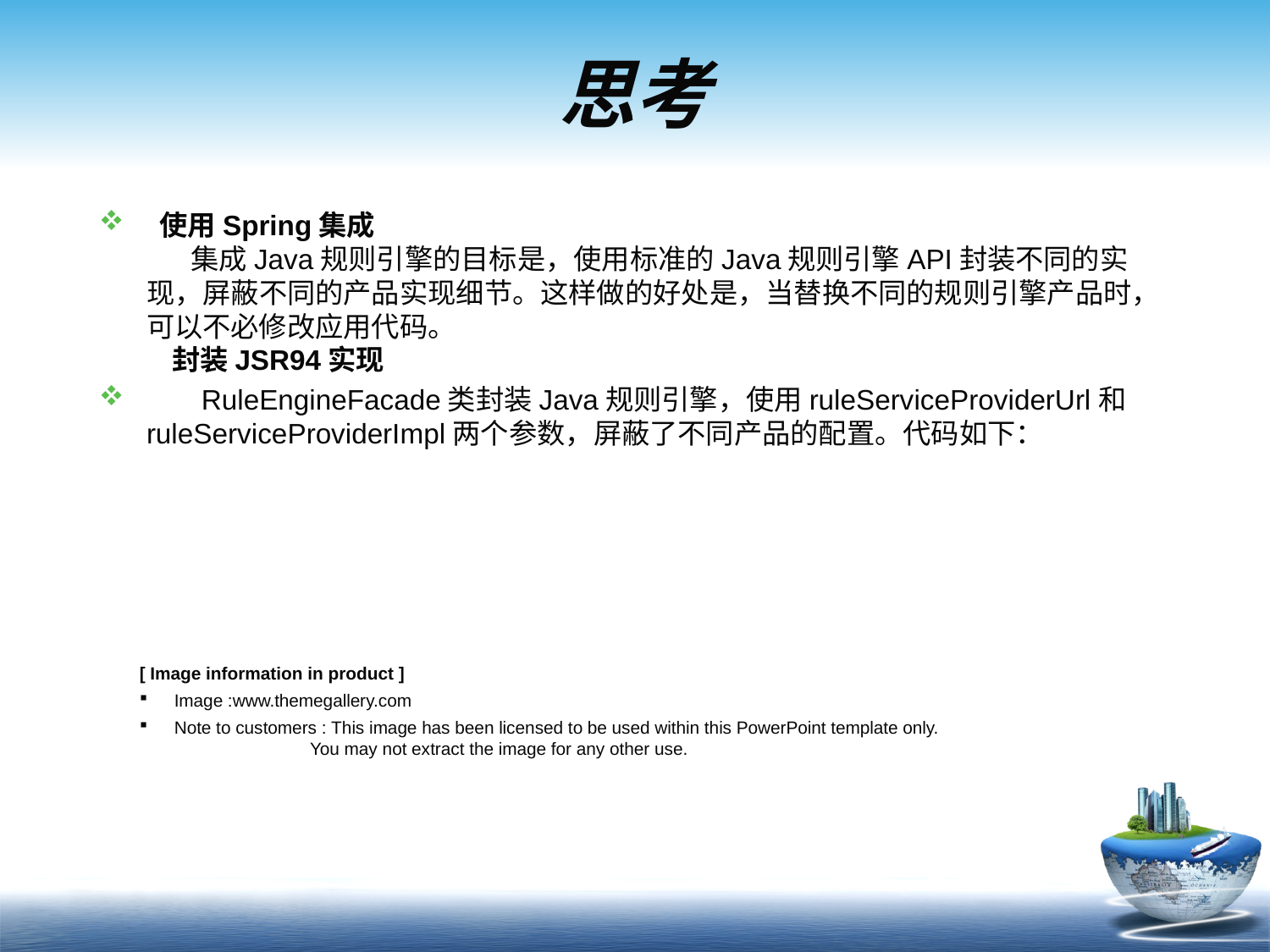

# 思考
 使用Spring集成
       集成Java规则引擎的目标是，使用标准的Java规则引擎API封装不同的实现，屏蔽不同的产品实现细节。这样做的好处是，当替换不同的规则引擎产品时，可以不必修改应用代码。
    封装JSR94实现
       RuleEngineFacade类封装Java规则引擎，使用ruleServiceProviderUrl和ruleServiceProviderImpl两个参数，屏蔽了不同产品的配置。代码如下：

[ Image information in product ]
 Image :www.themegallery.com
 Note to customers : This image has been licensed to be used within this PowerPoint template only.
                                   You may not extract the image for any other use.